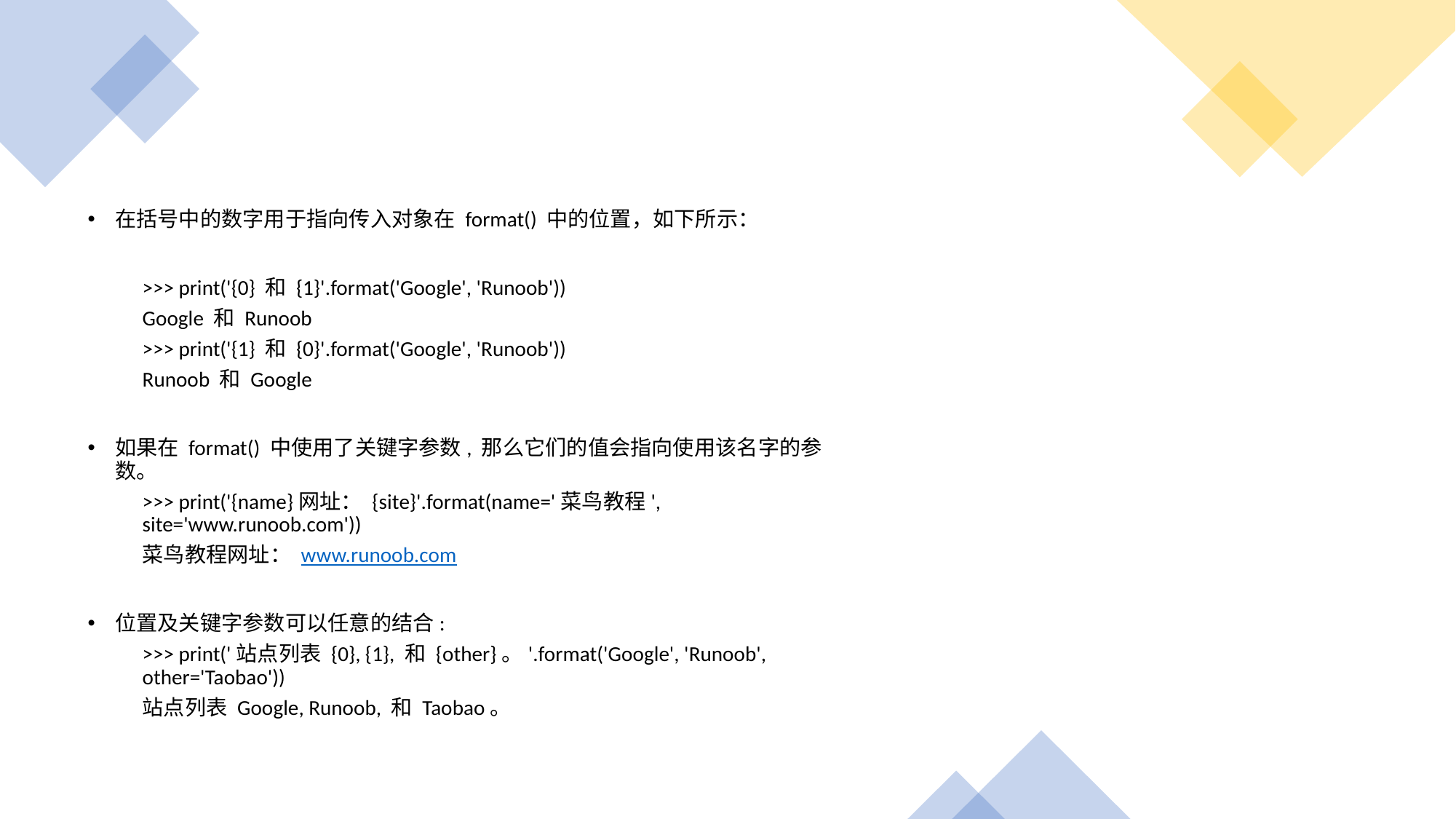

在括号中的数字用于指向传入对象在 format() 中的位置，如下所示：

>>> print('{0} 和 {1}'.format('Google', 'Runoob'))
Google 和 Runoob
>>> print('{1} 和 {0}'.format('Google', 'Runoob'))
Runoob 和 Google

如果在 format() 中使用了关键字参数, 那么它们的值会指向使用该名字的参数。
>>> print('{name}网址： {site}'.format(name='菜鸟教程', site='www.runoob.com'))
菜鸟教程网址： www.runoob.com

位置及关键字参数可以任意的结合:
>>> print('站点列表 {0}, {1}, 和 {other}。'.format('Google', 'Runoob', other='Taobao'))
站点列表 Google, Runoob, 和 Taobao。
#